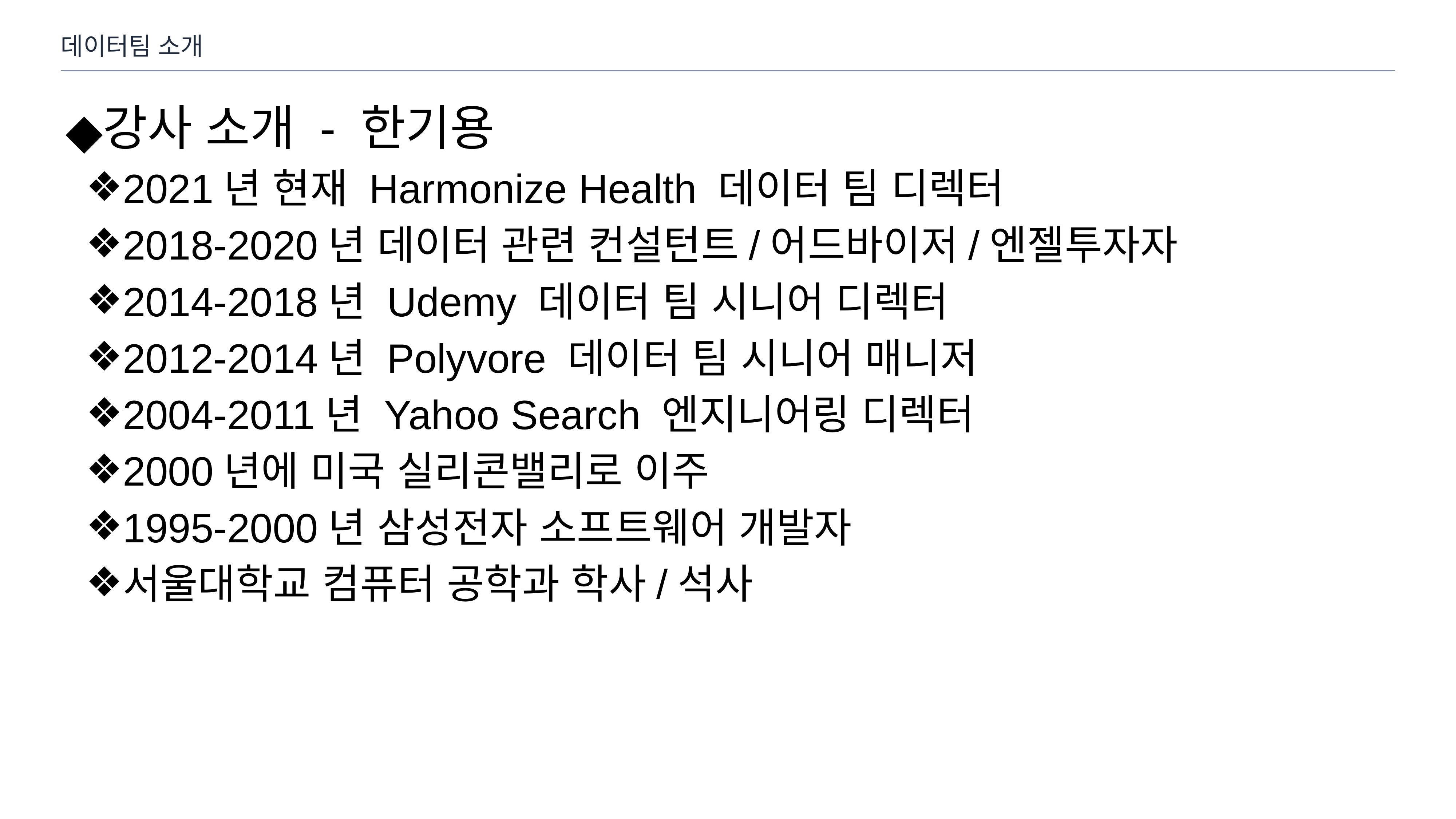

데이터팀 소개
강사 소개 - 한기용
2021년 현재 Harmonize Health 데이터 팀 디렉터
2018-2020년 데이터 관련 컨설턴트/어드바이저/엔젤투자자
2014-2018년 Udemy 데이터 팀 시니어 디렉터
2012-2014년 Polyvore 데이터 팀 시니어 매니저
2004-2011년 Yahoo Search 엔지니어링 디렉터
2000년에 미국 실리콘밸리로 이주
1995-2000년 삼성전자 소프트웨어 개발자
서울대학교 컴퓨터 공학과 학사/석사